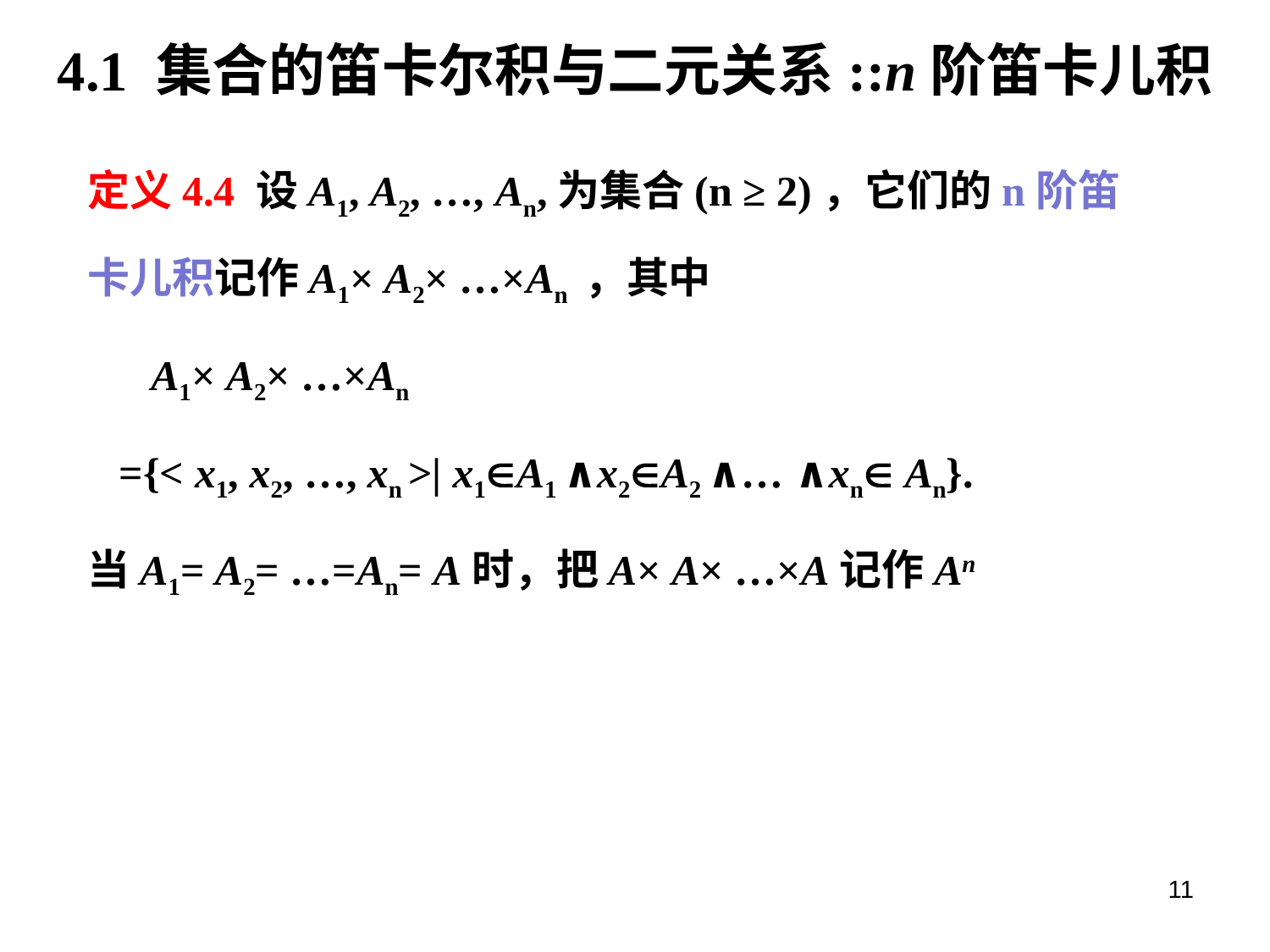

# 4.1 集合的笛卡尔积与二元关系::n阶笛卡儿积
定义4.4 设A1, A2, …, An,为集合(n ≥ 2)，它们的n阶笛卡儿积记作A1× A2× …×An ，其中
      A1× A2× …×An
   ={< x1, x2, …, xn >| x1∈A1 ∧x2∈A2 ∧… ∧xn∈ An}.
当A1= A2= …=An= A时，把A× A× …×A记作An
11